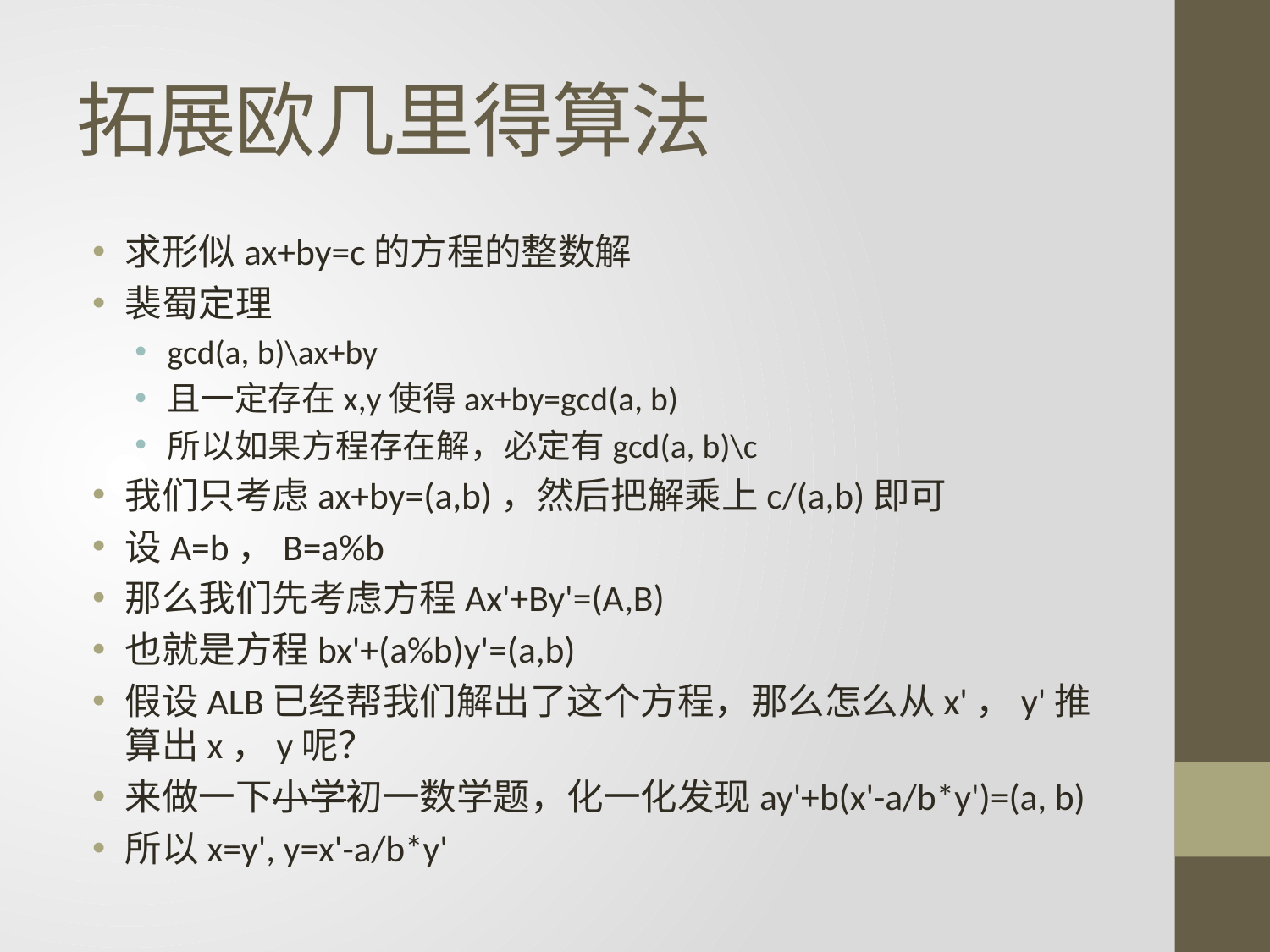

# 拓展欧几里得算法
求形似ax+by=c的方程的整数解
裴蜀定理
gcd(a, b)\ax+by
且一定存在x,y使得ax+by=gcd(a, b)
所以如果方程存在解，必定有gcd(a, b)\c
我们只考虑ax+by=(a,b)，然后把解乘上c/(a,b)即可
设A=b，B=a%b
那么我们先考虑方程Ax'+By'=(A,B)
也就是方程bx'+(a%b)y'=(a,b)
假设ALB已经帮我们解出了这个方程，那么怎么从x'，y'推算出x，y呢？
来做一下小学初一数学题，化一化发现ay'+b(x'-a/b*y')=(a, b)
所以x=y', y=x'-a/b*y'